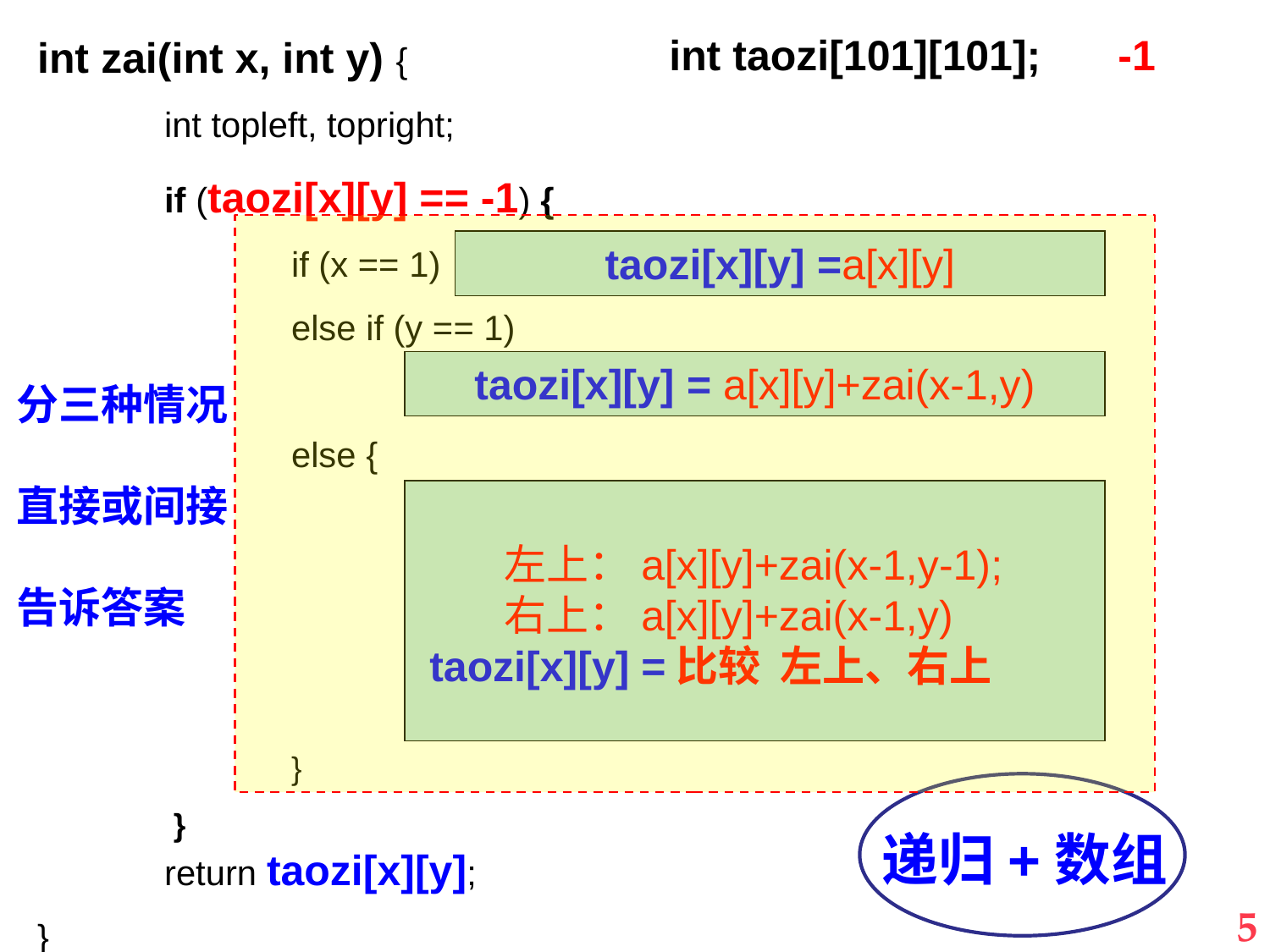

int zai(int x, int y) {
	int topleft, topright;
	if (taozi[x][y] == -1) {
		if (x == 1)   taozi[x][y] = a[x][y];
		else if (y == 1)
			taozi[x][y] = a[x][y] + zai(x - 1, y);
		else {
			topleft = a[x][y] + zai(x - 1, y - 1);
			topright = a[x][y] + zai(x - 1, y);
			if (topleft > topright) 	taozi[x][y] = topleft;
			else 	taozi[x][y] = topright;
		}
	 }
	return taozi[x][y];
}
int taozi[101][101];
-1

taozi[x][y] =a[x][y]
分三种情况
直接或间接
告诉答案
taozi[x][y] = a[x][y]+zai(x-1,y)

        左上：a[x][y]+zai(x-1,y-1);
        右上：a[x][y]+zai(x-1,y)
 taozi[x][y] =比较  左上、右上

递归+数组